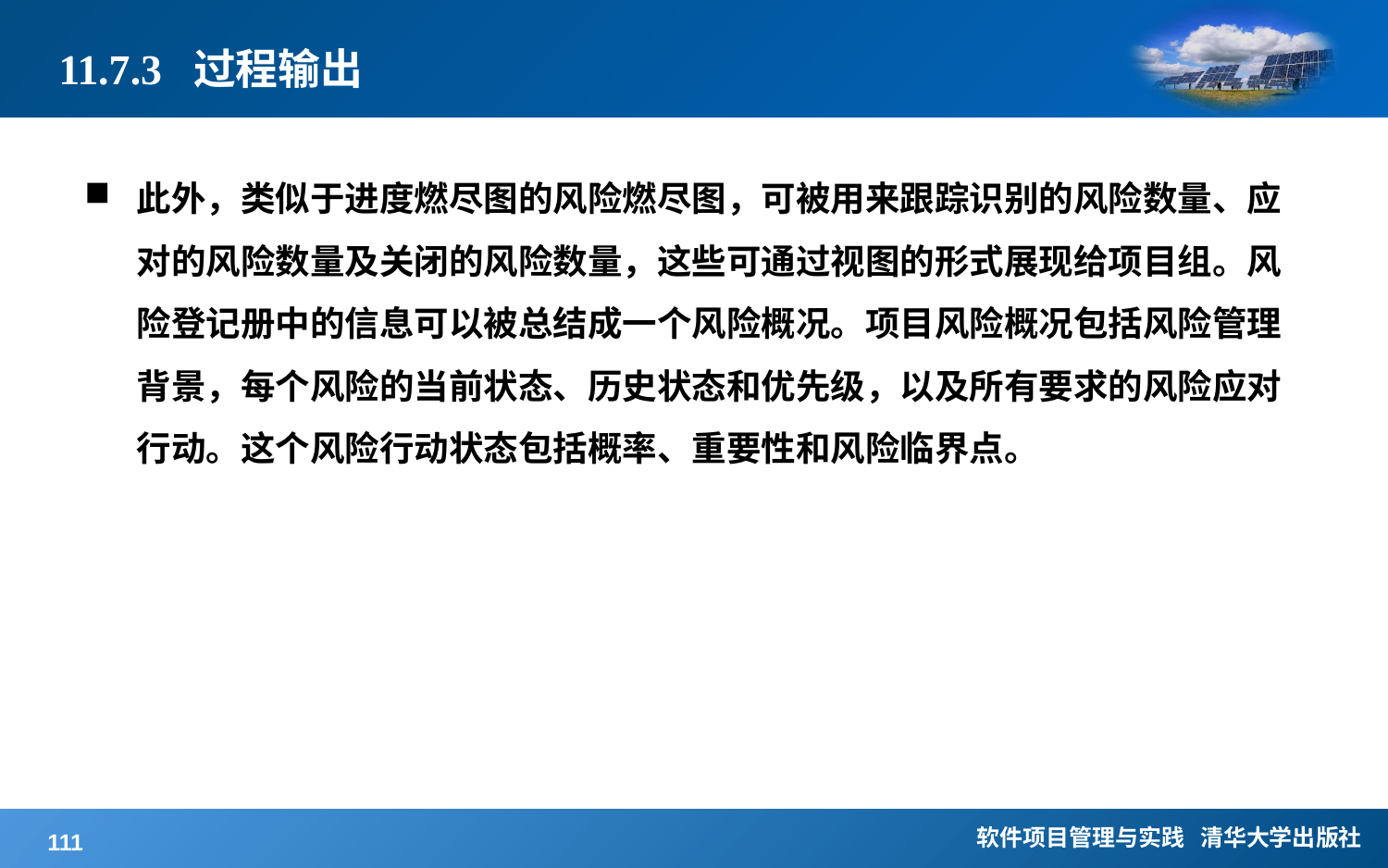

# 11.7.3  过程输出
此外，类似于进度燃尽图的风险燃尽图，可被用来跟踪识别的风险数量、应对的风险数量及关闭的风险数量，这些可通过视图的形式展现给项目组。风险登记册中的信息可以被总结成一个风险概况。项目风险概况包括风险管理背景，每个风险的当前状态、历史状态和优先级，以及所有要求的风险应对行动。这个风险行动状态包括概率、重要性和风险临界点。